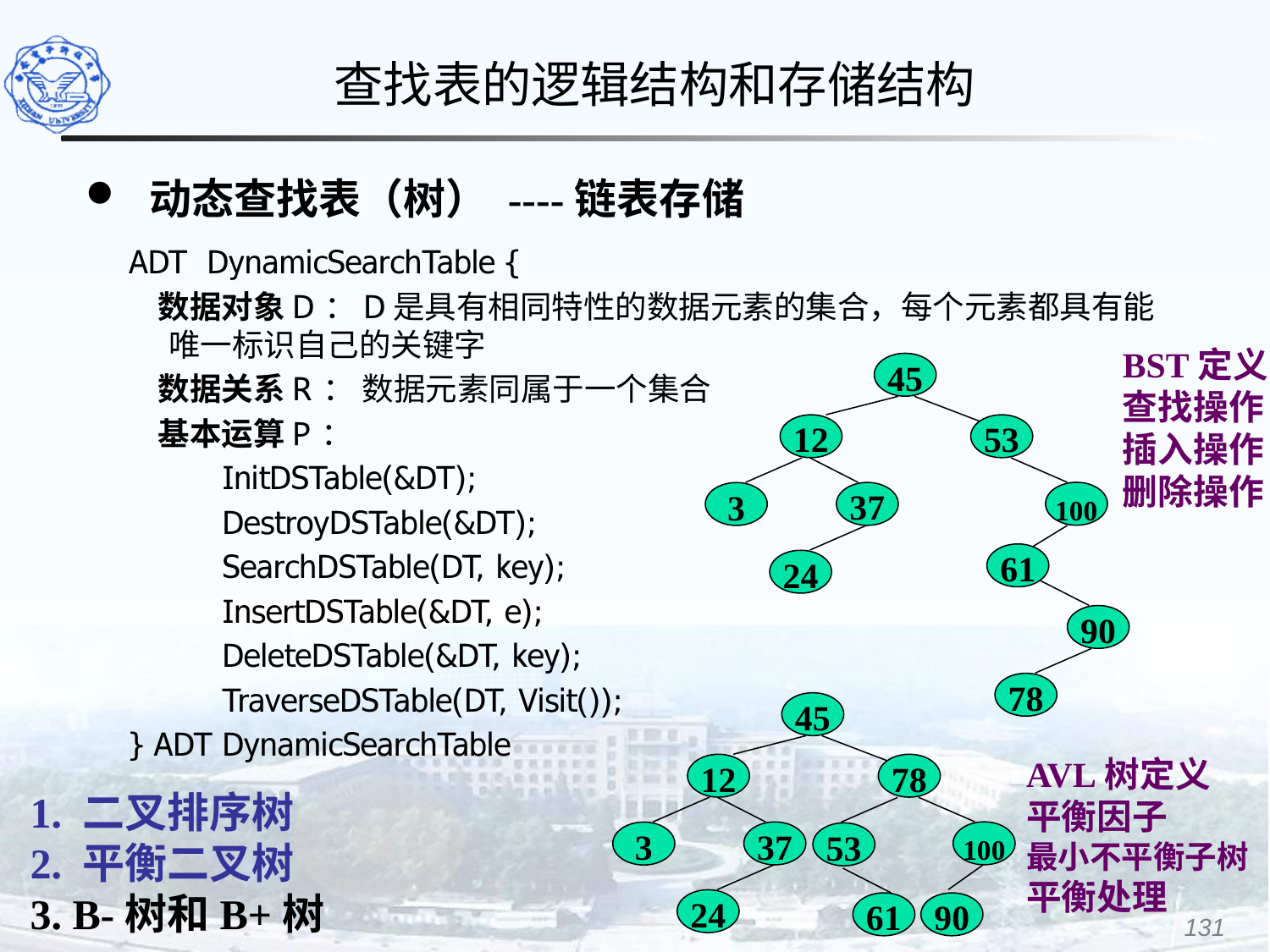

查找表的逻辑结构和存储结构
动态查找表（树） ----链表存储

ADT  DynamicSearchTable {
   数据对象D：D是具有相同特性的数据元素的集合，每个元素都具有能唯一标识自己的关键字
   数据关系R： 数据元素同属于一个集合
   基本运算P：
   InitDSTable(&DT);
   DestroyDSTable(&DT);
   SearchDSTable(DT, key);
   InsertDSTable(&DT, e);
   DeleteDSTable(&DT, key);
   TraverseDSTable(DT, Visit());
} ADT DynamicSearchTable
BST定义
查找操作
插入操作
删除操作
45

12
53

100
37
3

61
24

90

78
45

12
78

100
37
3
53

24
61
90
AVL树定义
平衡因子
最小不平衡子树
平衡处理
 1. 二叉排序树
 2. 平衡二叉树
 3. B-树和B+树
131